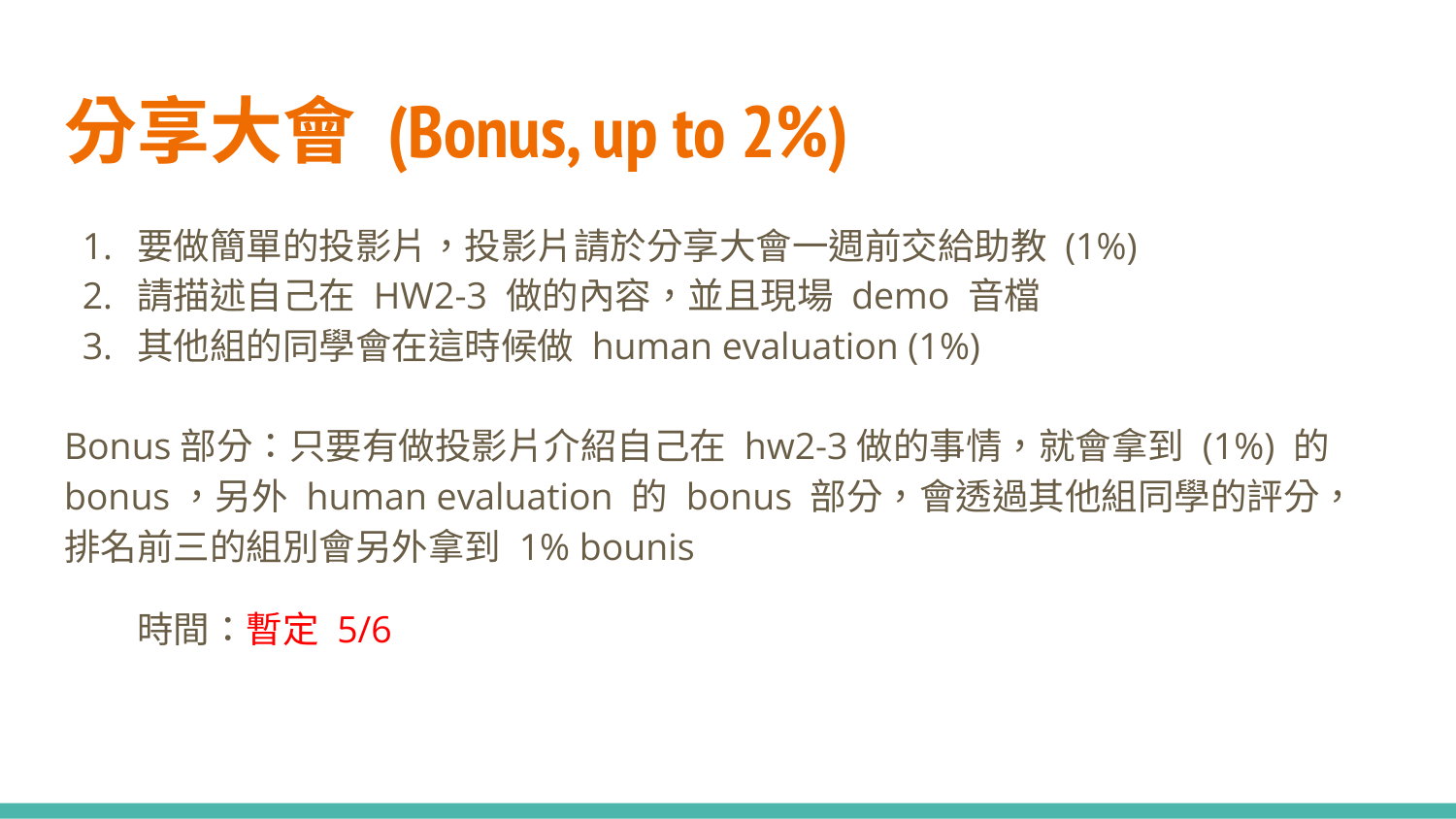

# 分享大會 (Bonus, up to 2%)
要做簡單的投影片，投影片請於分享大會一週前交給助教 (1%)
請描述自己在 HW2-3 做的內容，並且現場 demo 音檔
其他組的同學會在這時候做 human evaluation (1%)

Bonus部分：只要有做投影片介紹自己在 hw2-3做的事情，就會拿到 (1%) 的 bonus，另外 human evaluation 的 bonus 部分，會透過其他組同學的評分，排名前三的組別會另外拿到 1% bounis
時間：暫定 5/6